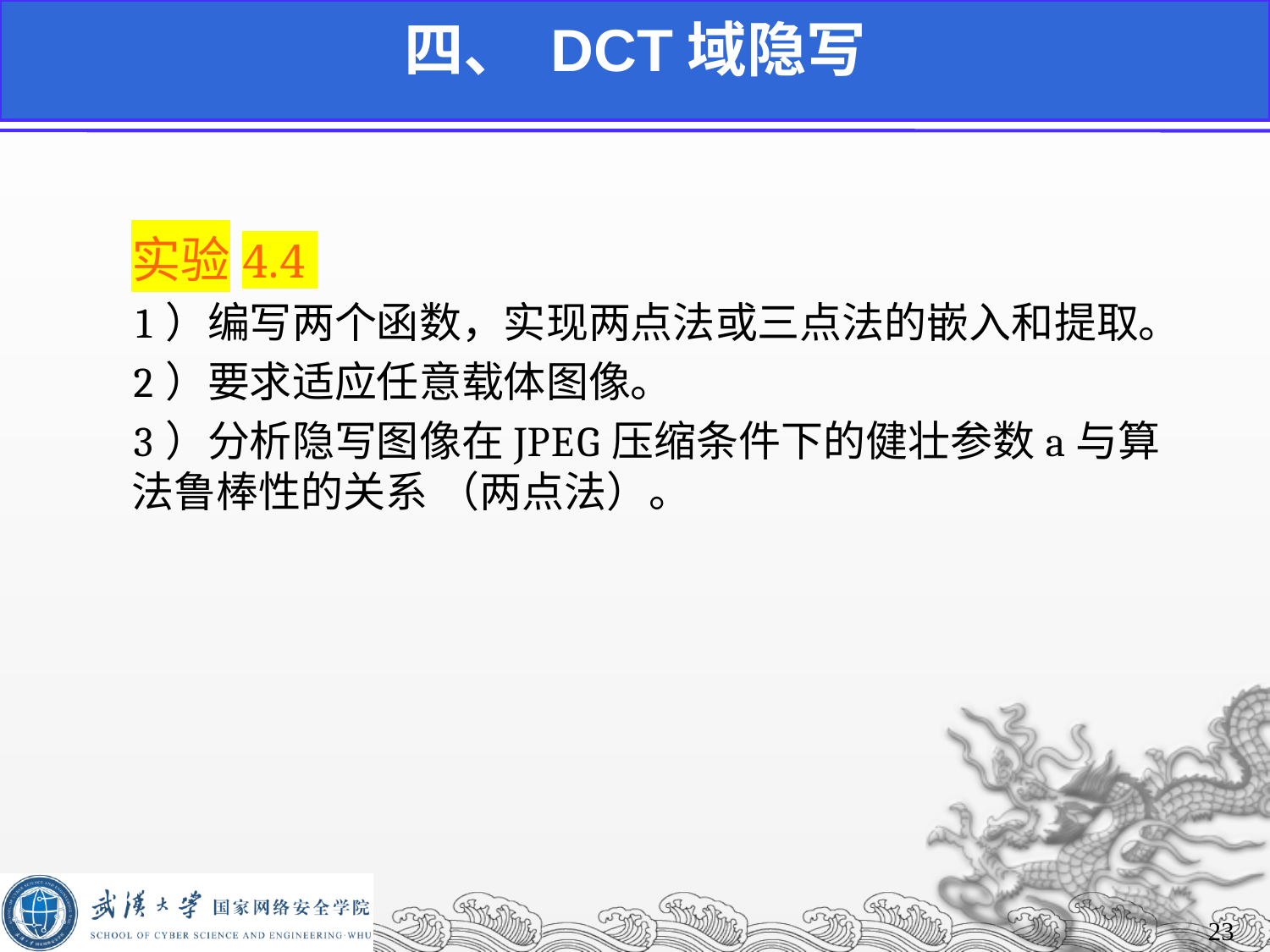

四、 DCT域隐写

实验4.4
1）编写两个函数，实现两点法或三点法的嵌入和提取。
2）要求适应任意载体图像。
3）分析隐写图像在JPEG压缩条件下的健壮参数a与算法鲁棒性的关系 （两点法）。